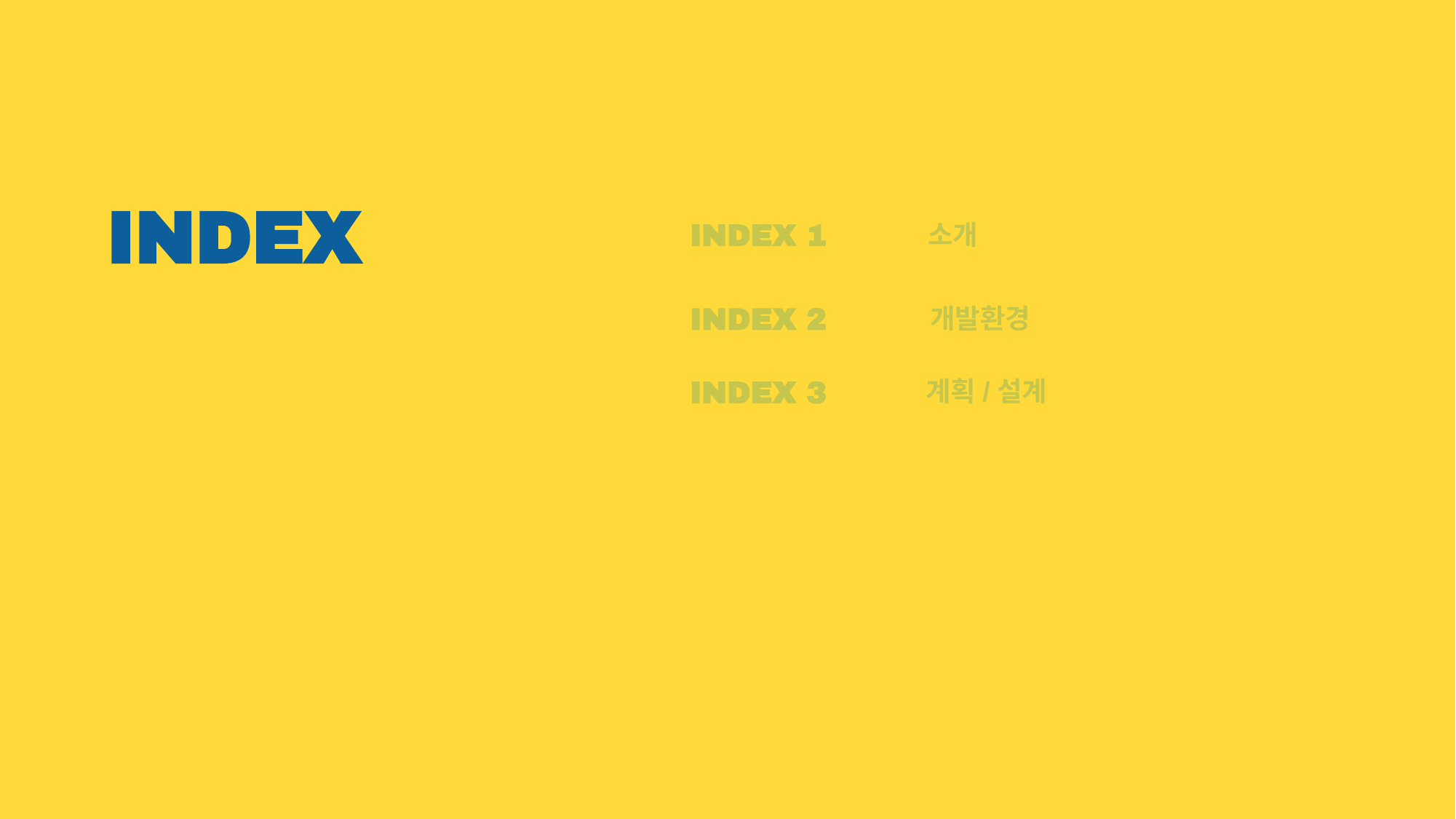

INDEX
INDEX 1
소개

INDEX 2
개발환경

INDEX 3
계획/설계

INDEX 4
프로그램 시연